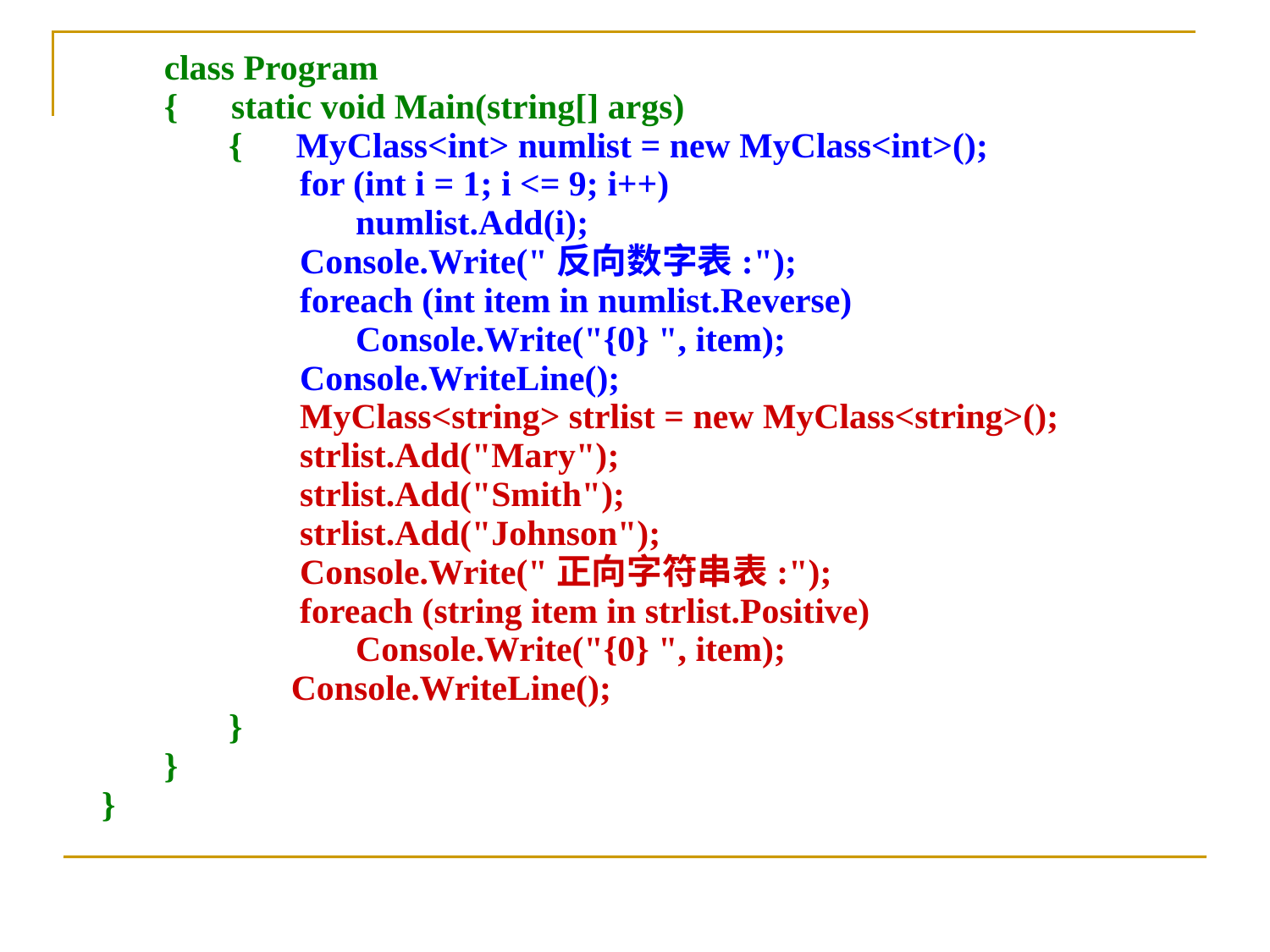

class Program
       {      static void Main(string[] args)
        	{      MyClass<int> numlist = new MyClass<int>();
            	        for (int i = 1; i <= 9; i++)
                	numlist.Add(i);
            	        Console.Write("反向数字表:");
            	        foreach (int item in numlist.Reverse)
                	Console.Write("{0} ", item);
            	        Console.WriteLine();
	        MyClass<string> strlist = new MyClass<string>();
            	        strlist.Add("Mary");
            	        strlist.Add("Smith");
            	        strlist.Add("Johnson");
            	        Console.Write("正向字符串表:");
            	        foreach (string item in strlist.Positive)
                	Console.Write("{0} ", item);
            	       Console.WriteLine();
        	}
       }
}